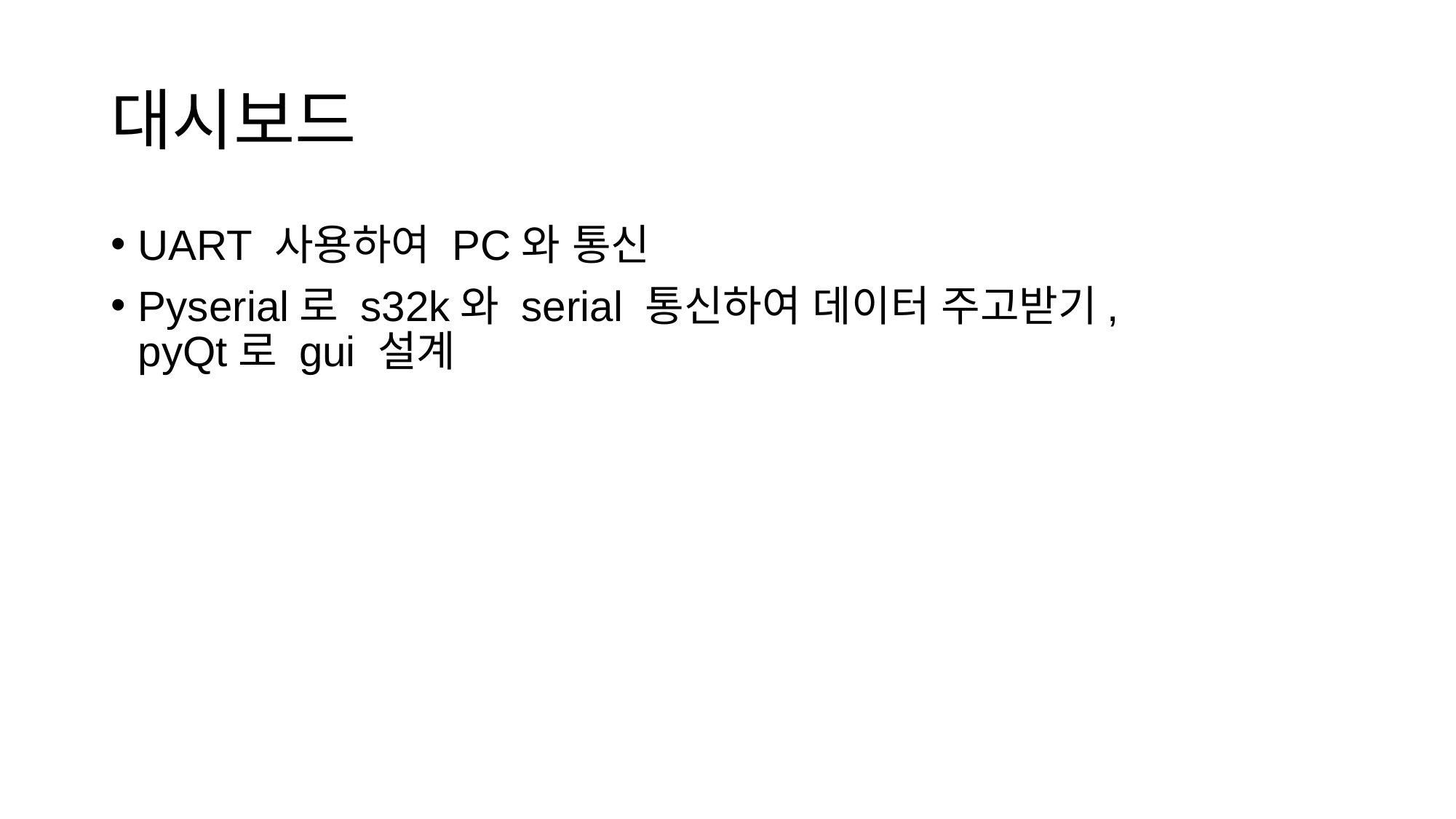

# 대시보드
UART 사용하여 PC와 통신
Pyserial로 s32k와 serial 통신하여 데이터 주고받기,
pyQt로 gui 설계